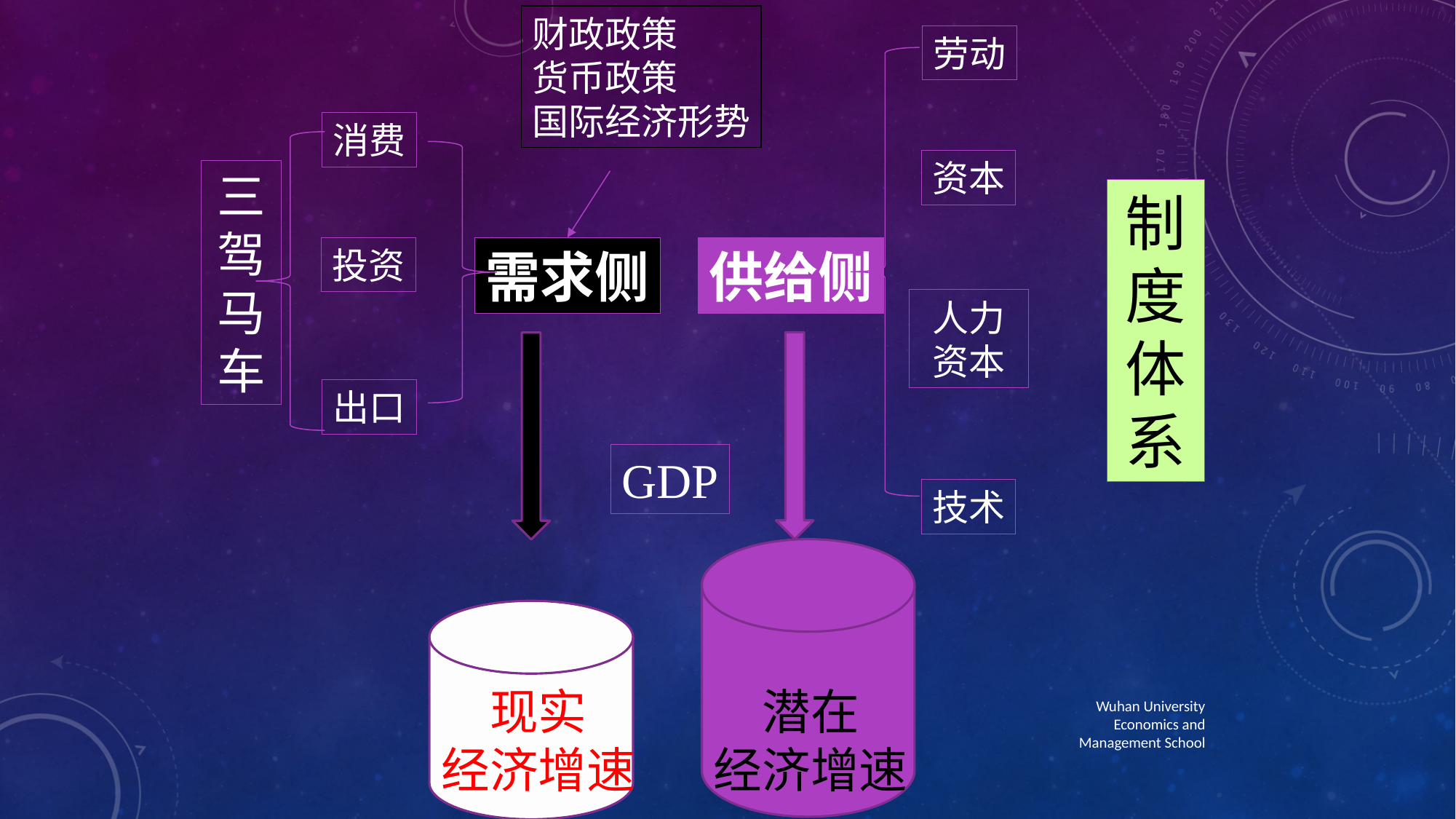

财政政策
货币政策
国际经济形势
劳动

消费

资本
三驾马车
制度体系
投资
供给侧
需求侧
人力资本

出口
GDP
技术

现实
经济增速
潜在
经济增速
Wuhan University Economics and Management School